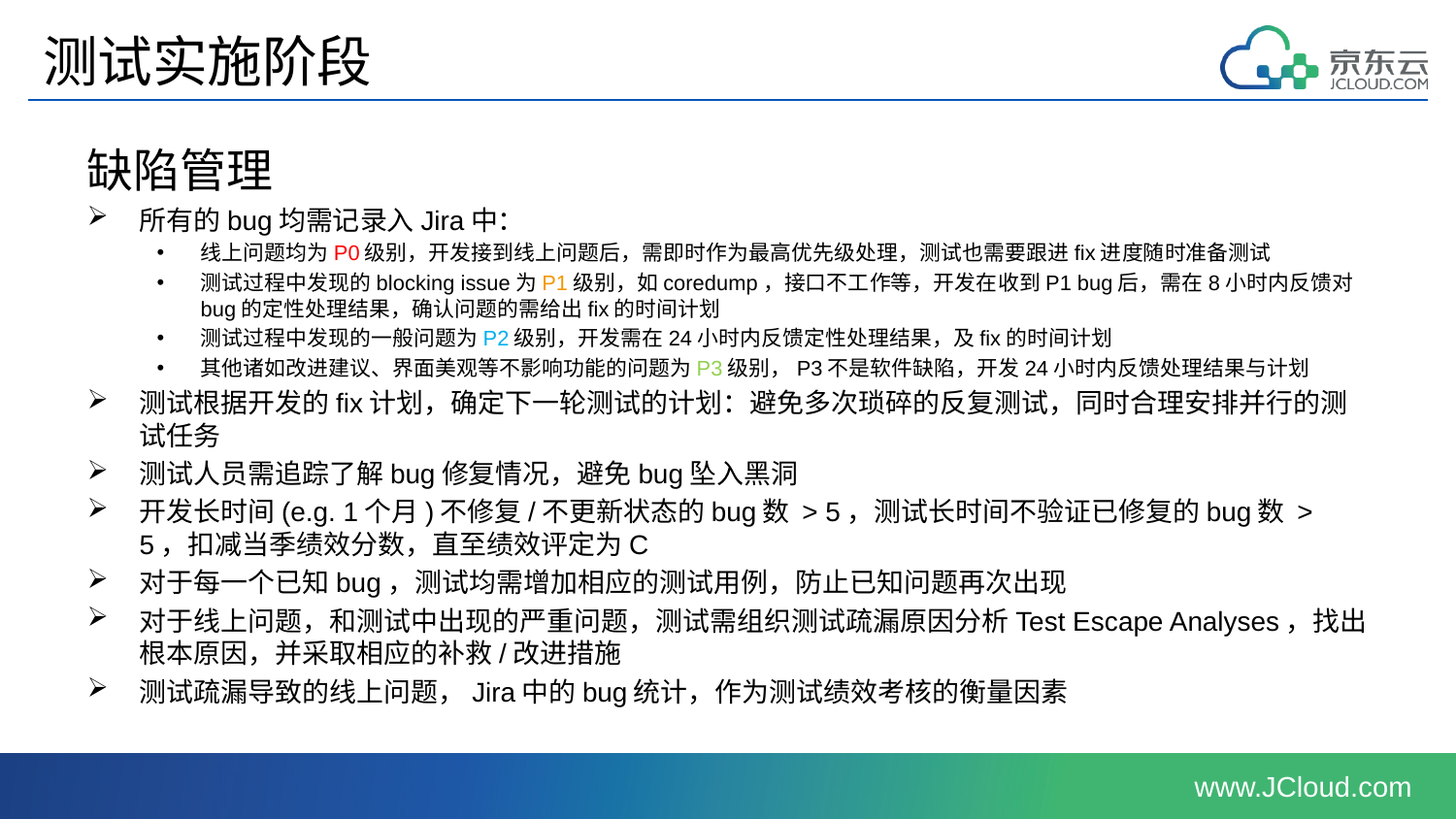

# 测试实施阶段
缺陷管理
所有的bug均需记录入Jira中：
线上问题均为P0级别，开发接到线上问题后，需即时作为最高优先级处理，测试也需要跟进fix进度随时准备测试
测试过程中发现的blocking issue为P1级别，如coredump，接口不工作等，开发在收到P1 bug后，需在8小时内反馈对bug的定性处理结果，确认问题的需给出fix的时间计划
测试过程中发现的一般问题为P2级别，开发需在24小时内反馈定性处理结果，及fix的时间计划
其他诸如改进建议、界面美观等不影响功能的问题为P3级别，P3不是软件缺陷，开发24小时内反馈处理结果与计划
测试根据开发的fix计划，确定下一轮测试的计划：避免多次琐碎的反复测试，同时合理安排并行的测试任务
测试人员需追踪了解bug修复情况，避免bug坠入黑洞
开发长时间(e.g. 1个月)不修复/不更新状态的bug数 > 5，测试长时间不验证已修复的bug数 > 5，扣减当季绩效分数，直至绩效评定为C
对于每一个已知bug，测试均需增加相应的测试用例，防止已知问题再次出现
对于线上问题，和测试中出现的严重问题，测试需组织测试疏漏原因分析Test Escape Analyses，找出根本原因，并采取相应的补救/改进措施
测试疏漏导致的线上问题，Jira中的bug统计，作为测试绩效考核的衡量因素